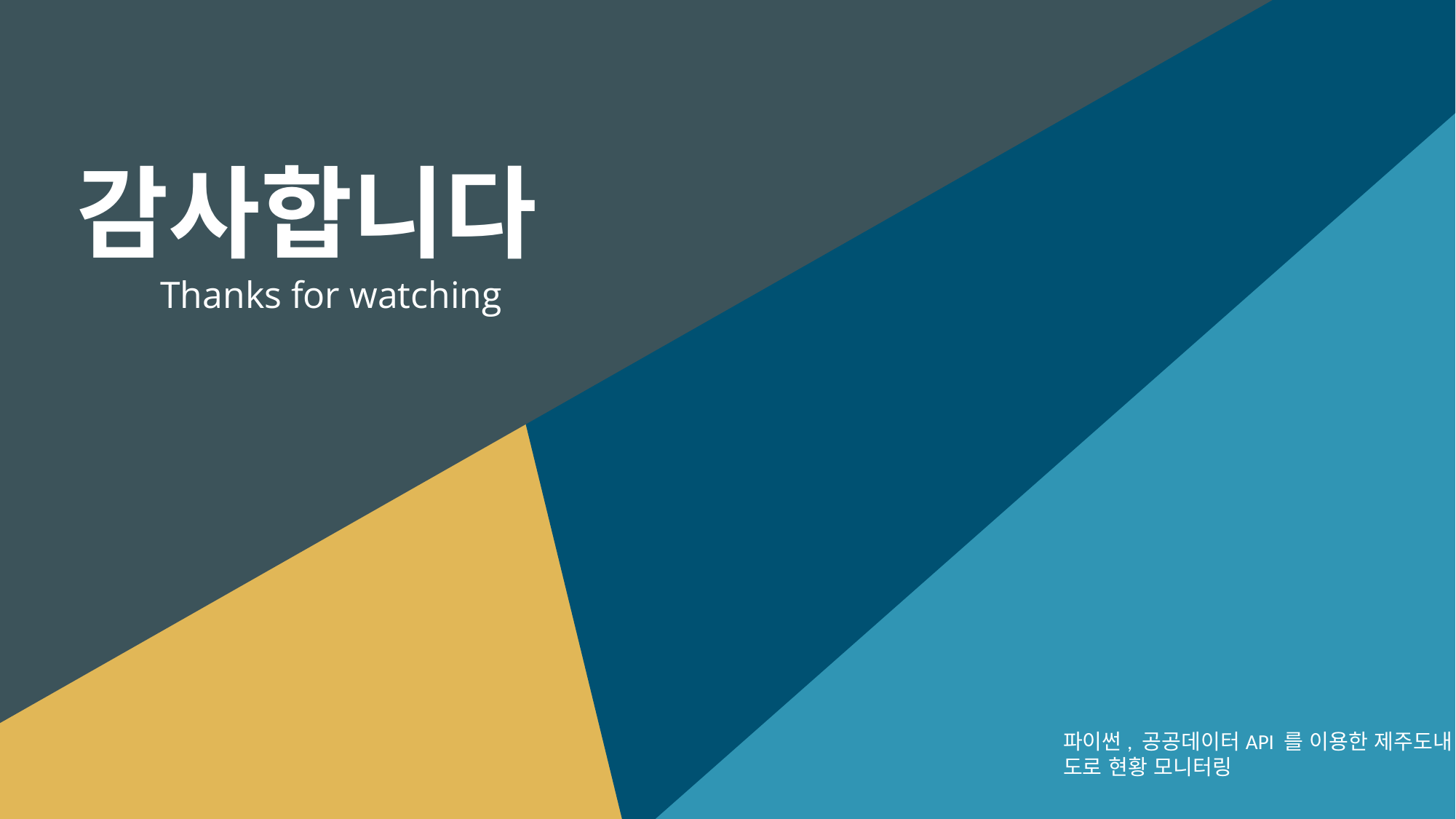

감사합니다
Thanks for watching
파이썬, 공공데이터API 를 이용한 제주도내 도로 현황 모니터링